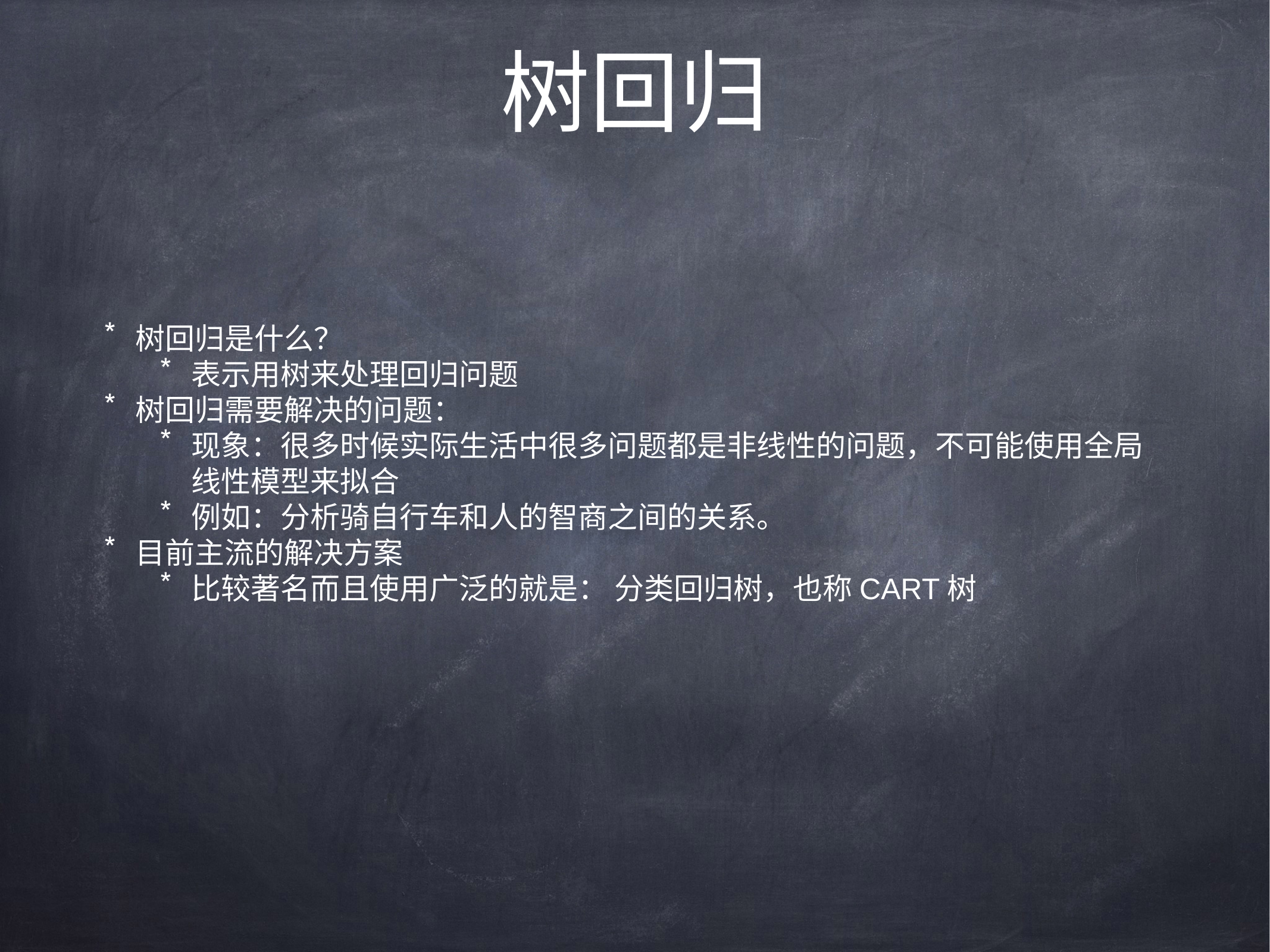

# 树回归
树回归是什么？
表示用树来处理回归问题
树回归需要解决的问题：
现象：很多时候实际生活中很多问题都是非线性的问题，不可能使用全局线性模型来拟合
例如：分析骑自行车和人的智商之间的关系。
目前主流的解决方案
比较著名而且使用广泛的就是： 分类回归树，也称CART树